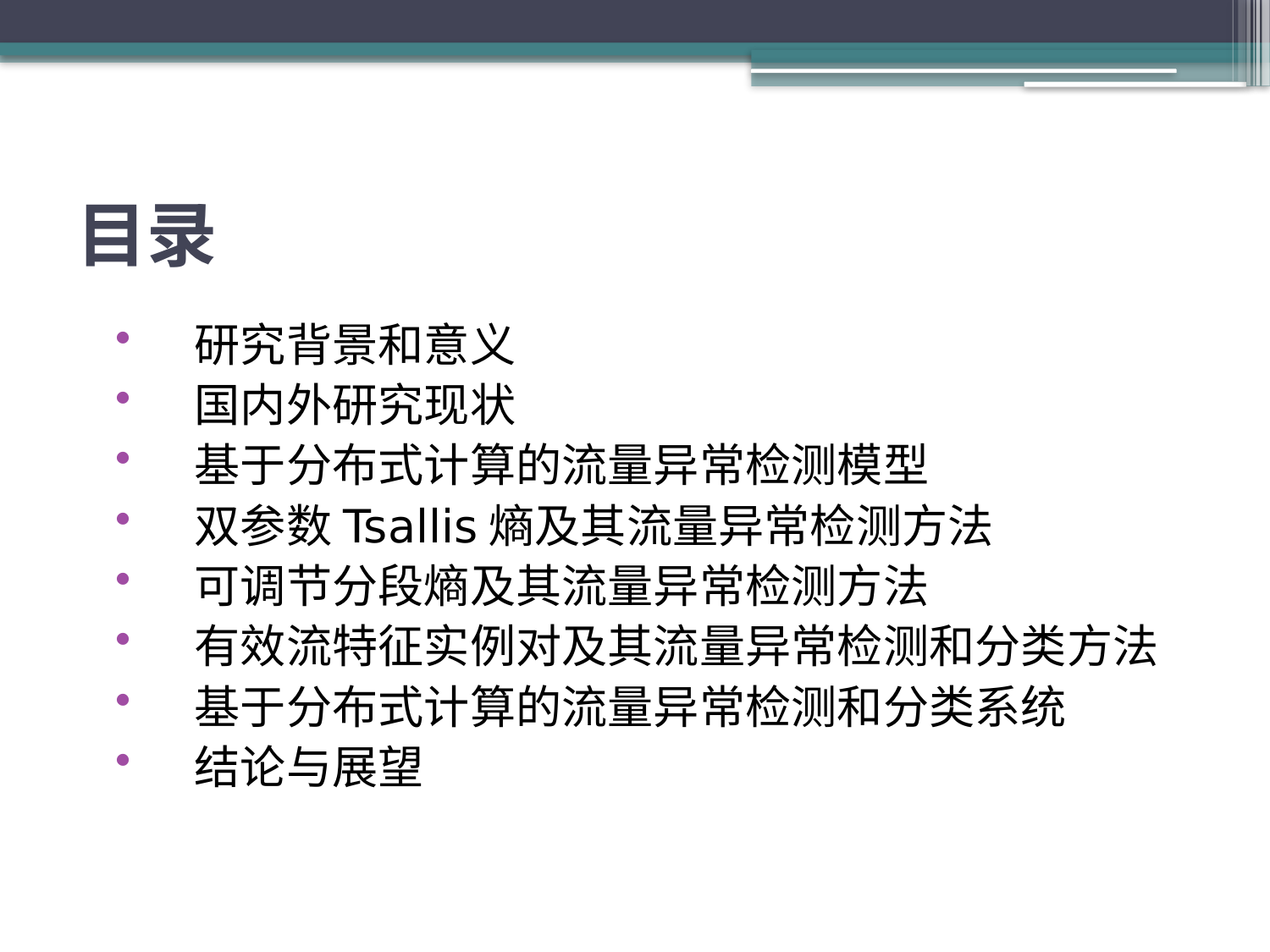

# 目录
研究背景和意义
国内外研究现状
基于分布式计算的流量异常检测模型
双参数Tsallis熵及其流量异常检测方法
可调节分段熵及其流量异常检测方法
有效流特征实例对及其流量异常检测和分类方法
基于分布式计算的流量异常检测和分类系统
结论与展望